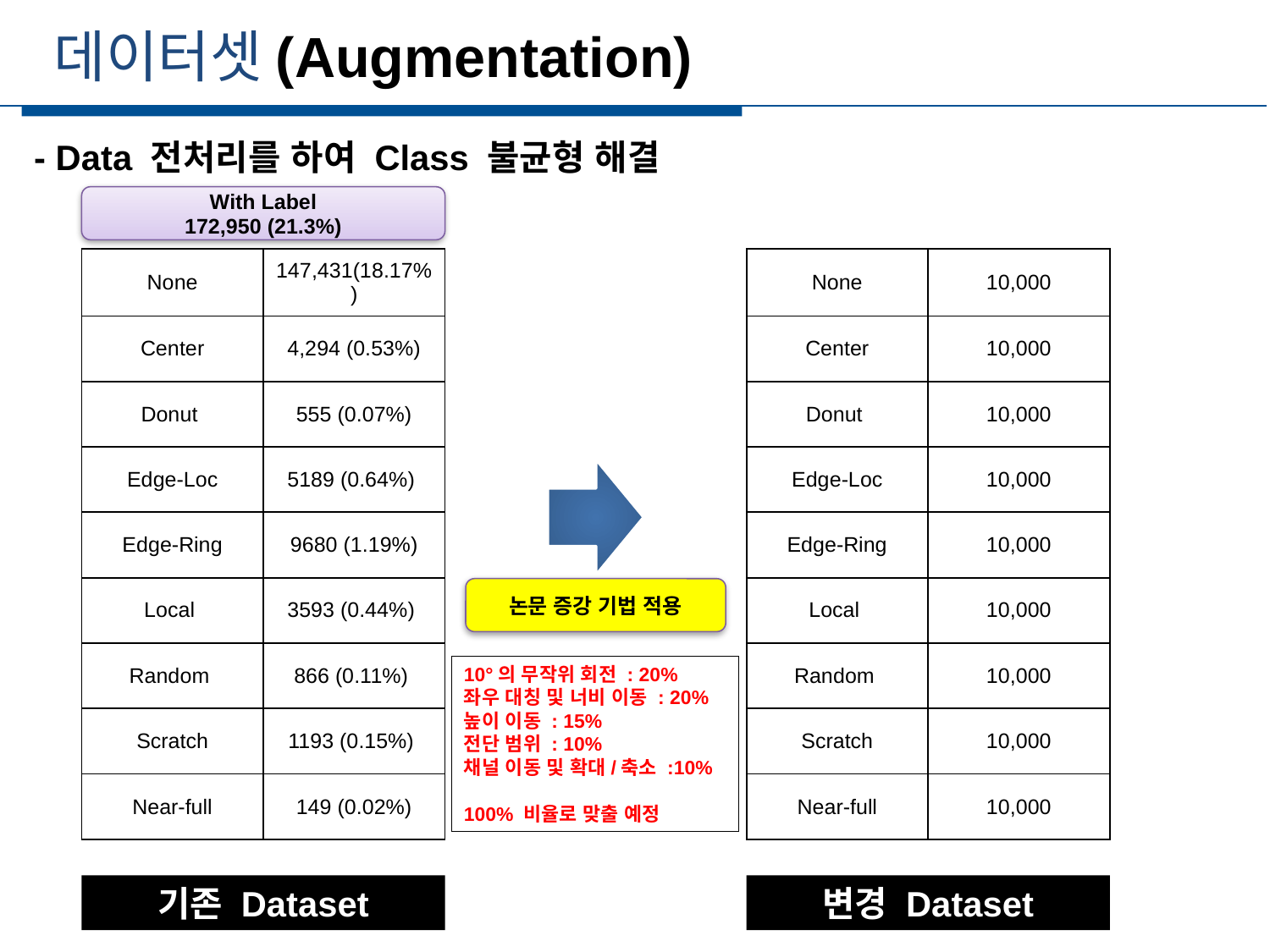

데이터셋(Augmentation)

세부일정

- Data 전처리를 하여 Class 불균형 해결
With Label
172,950 (21.3%)
| None | 147,431(18.17%) |
| --- | --- |
| Center | 4,294 (0.53%) |
| Donut | 555 (0.07%) |
| Edge-Loc | 5189 (0.64%) |
| Edge-Ring | 9680 (1.19%) |
| Local | 3593 (0.44%) |
| Random | 866 (0.11%) |
| Scratch | 1193 (0.15%) |
| Near-full | 149 (0.02%) |
| None | 10,000 |
| --- | --- |
| Center | 10,000 |
| Donut | 10,000 |
| Edge-Loc | 10,000 |
| Edge-Ring | 10,000 |
| Local | 10,000 |
| Random | 10,000 |
| Scratch | 10,000 |
| Near-full | 10,000 |

논문 증강 기법 적용
10°의 무작위 회전 : 20%
좌우 대칭 및 너비 이동 : 20% 높이 이동 : 15%
전단 범위 : 10%
채널 이동 및 확대/축소 :10%

100% 비율로 맞출 예정
기존 Dataset
변경 Dataset